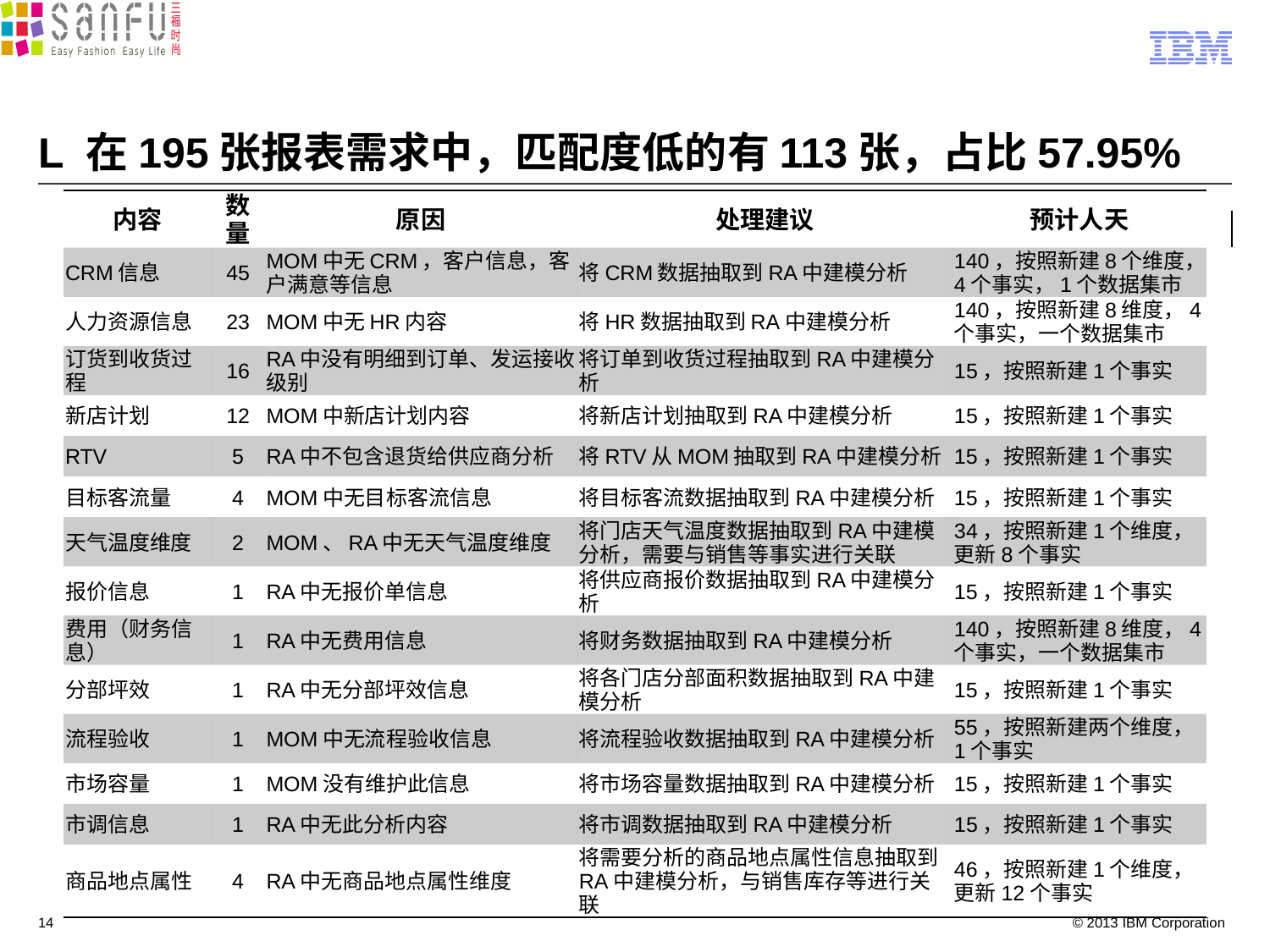

# L 在195张报表需求中，匹配度低的有113张，占比57.95%
| 内容 | 数量 | 原因 | 处理建议 | 预计人天 |
| --- | --- | --- | --- | --- |
| CRM信息 | 45 | MOM中无CRM，客户信息，客户满意等信息 | 将CRM数据抽取到RA中建模分析 | 140，按照新建8个维度，4个事实，1个数据集市 |
| 人力资源信息 | 23 | MOM中无HR内容 | 将HR数据抽取到RA中建模分析 | 140，按照新建8维度，4个事实，一个数据集市 |
| 订货到收货过程 | 16 | RA中没有明细到订单、发运接收级别 | 将订单到收货过程抽取到RA中建模分析 | 15，按照新建1个事实 |
| 新店计划 | 12 | MOM中新店计划内容 | 将新店计划抽取到RA中建模分析 | 15，按照新建1个事实 |
| RTV | 5 | RA中不包含退货给供应商分析 | 将RTV从MOM抽取到RA中建模分析 | 15，按照新建1个事实 |
| 目标客流量 | 4 | MOM中无目标客流信息 | 将目标客流数据抽取到RA中建模分析 | 15，按照新建1个事实 |
| 天气温度维度 | 2 | MOM、RA中无天气温度维度 | 将门店天气温度数据抽取到RA中建模分析，需要与销售等事实进行关联 | 34，按照新建1个维度，更新8个事实 |
| 报价信息 | 1 | RA中无报价单信息 | 将供应商报价数据抽取到RA中建模分析 | 15，按照新建1个事实 |
| 费用（财务信息） | 1 | RA中无费用信息 | 将财务数据抽取到RA中建模分析 | 140，按照新建8维度，4个事实，一个数据集市 |
| 分部坪效 | 1 | RA中无分部坪效信息 | 将各门店分部面积数据抽取到RA中建模分析 | 15，按照新建1个事实 |
| 流程验收 | 1 | MOM中无流程验收信息 | 将流程验收数据抽取到RA中建模分析 | 55，按照新建两个维度，1个事实 |
| 市场容量 | 1 | MOM没有维护此信息 | 将市场容量数据抽取到RA中建模分析 | 15，按照新建1个事实 |
| 市调信息 | 1 | RA中无此分析内容 | 将市调数据抽取到RA中建模分析 | 15，按照新建1个事实 |
| 商品地点属性 | 4 | RA中无商品地点属性维度 | 将需要分析的商品地点属性信息抽取到RA中建模分析，与销售库存等进行关联 | 46，按照新建1个维度，更新12个事实 |
14